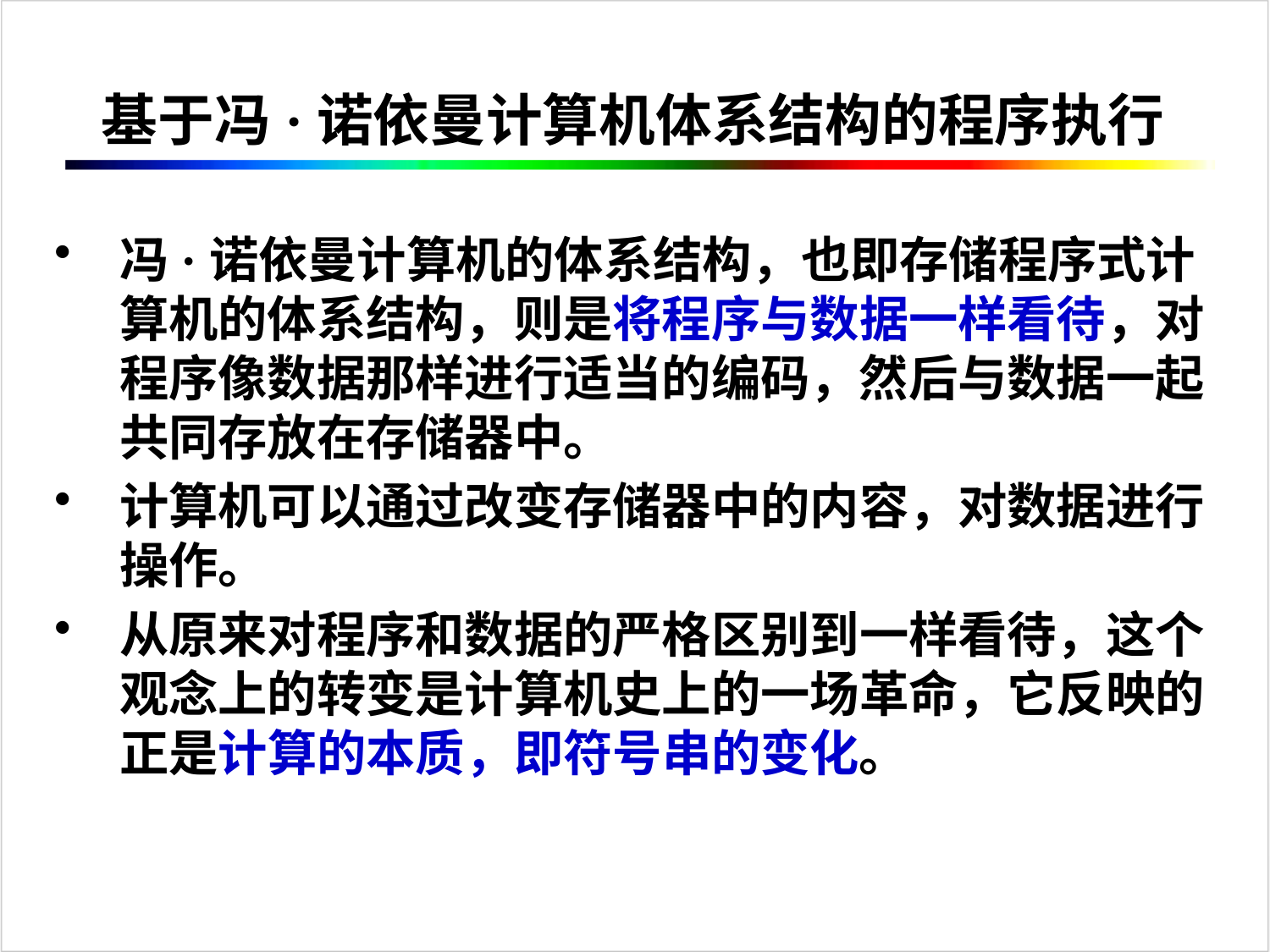

基于冯·诺依曼计算机体系结构的程序执行
冯·诺依曼计算机的体系结构，也即存储程序式计算机的体系结构，则是将程序与数据一样看待，对程序像数据那样进行适当的编码，然后与数据一起共同存放在存储器中。
计算机可以通过改变存储器中的内容，对数据进行操作。
从原来对程序和数据的严格区别到一样看待，这个观念上的转变是计算机史上的一场革命，它反映的正是计算的本质，即符号串的变化。